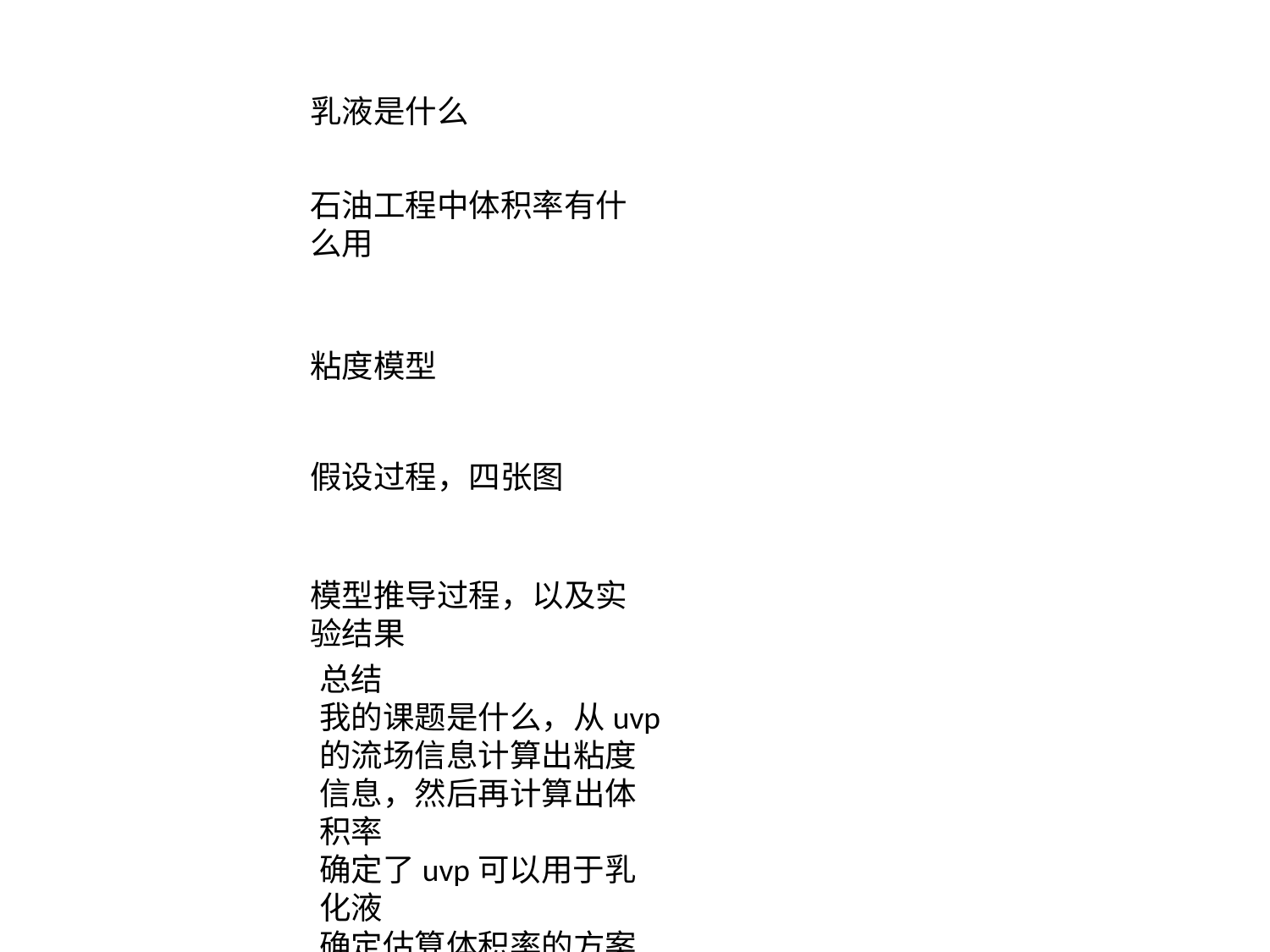

乳液是什么
石油工程中体积率有什么用
粘度模型
假设过程，四张图
模型推导过程，以及实验结果
总结
我的课题是什么，从uvp的流场信息计算出粘度信息，然后再计算出体积率
确定了uvp可以用于乳化液
确定估算体积率的方案
实验数据拟合出模型（y轴用左式的项来做）
在改变温度核Ca数的情况是什么，寻找模型
管道实验
大于40%的情况？